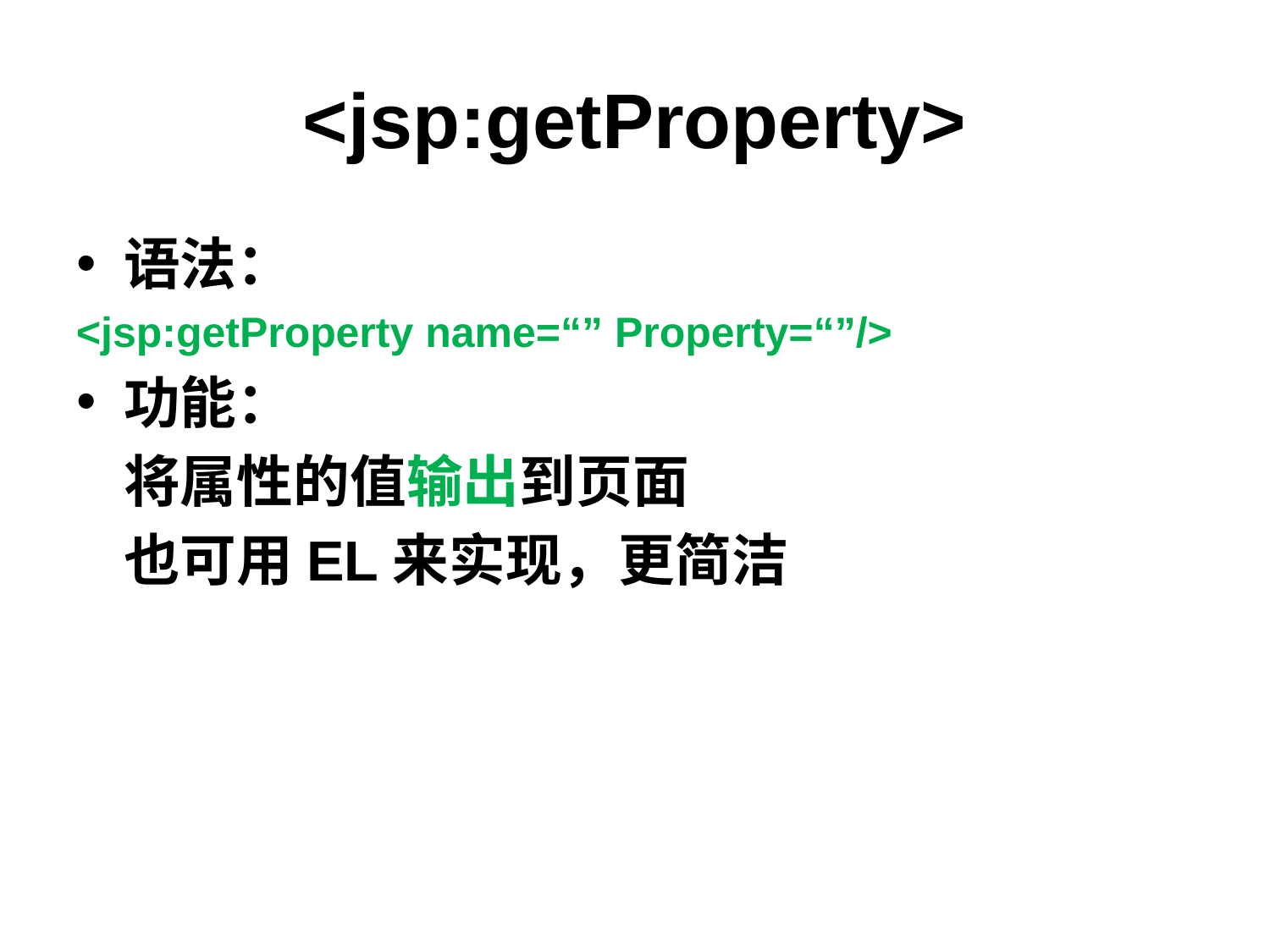

<jsp:getProperty>
语法：
<jsp:getProperty name=“” Property=“”/>
功能：
	将属性的值输出到页面
	也可用EL来实现，更简洁